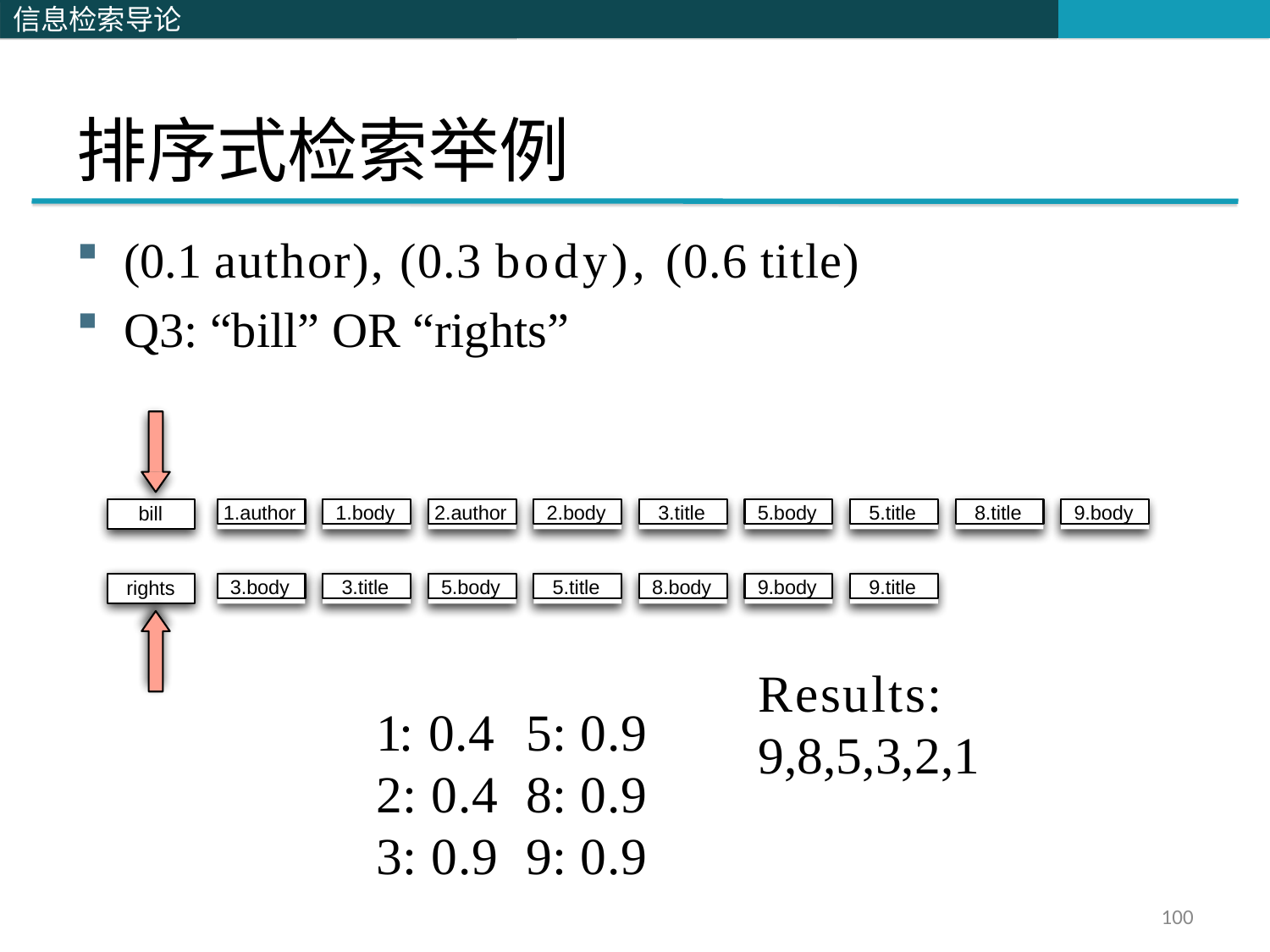

# 排序式检索举例
(0.1 author), (0.3 body), (0.6 title)
Q3: “bill” OR “rights”

1.author
1.body
2.author
2.body
3.title
5.body
5.title
8.title
9.body
bill

3.body
3.title
5.body
5.title
8.body
9.body
9.title
rights

Results:  9,8,5,3,2,1
1: 0.4	5: 0.9
2: 0.4	8: 0.9
3: 0.9	9: 0.9
100